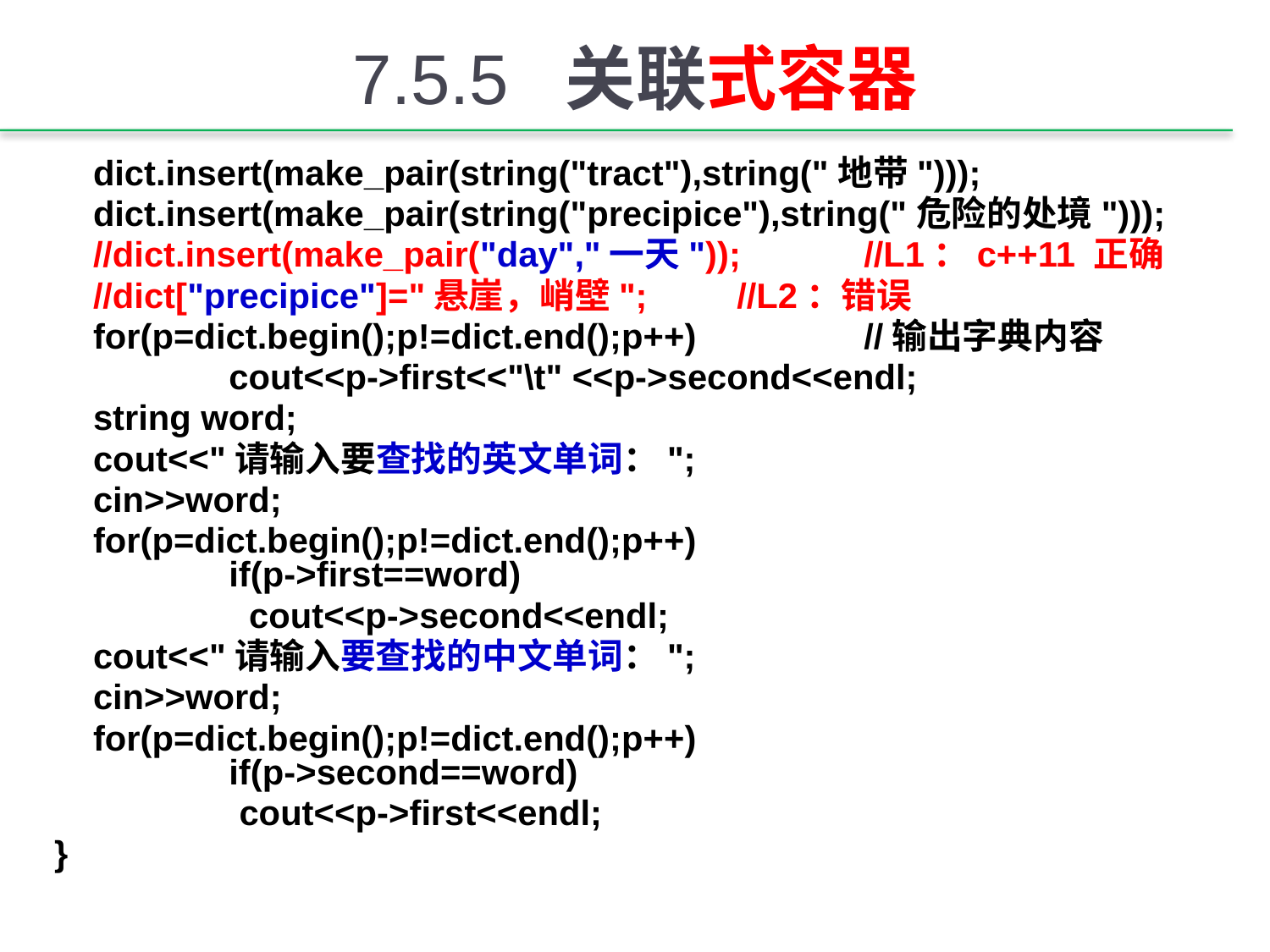

# 7.5.5  关联式容器
    dict.insert(make_pair(string("tract"),string("地带")));
    dict.insert(make_pair(string("precipice"),string("危险的处境")));
    //dict.insert(make_pair("day","一天"));	//L1：c++11 正确
    //dict["precipice"]="悬崖，峭壁";        	//L2：错误
    for(p=dict.begin();p!=dict.end();p++)     	//输出字典内容
		cout<<p->first<<"\t" <<p->second<<endl;
    string word;
    cout<<"请输入要查找的英文单词：";
    cin>>word;
    for(p=dict.begin();p!=dict.end();p++)					if(p->first==word)
                    cout<<p->second<<endl;
    cout<<"请输入要查找的中文单词：";
    cin>>word;
    for(p=dict.begin();p!=dict.end();p++)					if(p->second==word)
                   cout<<p->first<<endl;
}